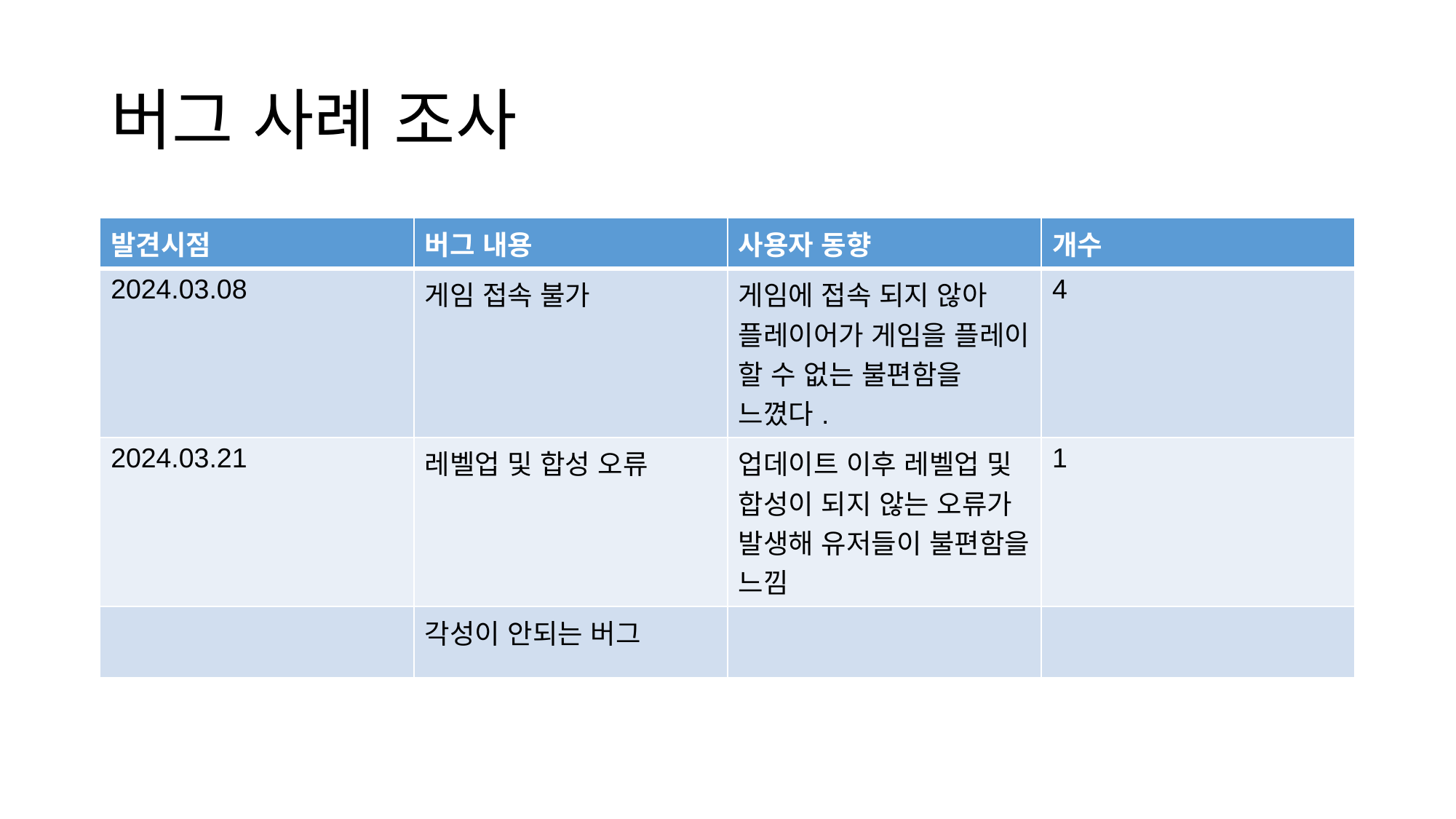

# 버그 사례 조사
| 발견시점 | 버그 내용 | 사용자 동향 | 개수 |
| --- | --- | --- | --- |
| 2024.03.08 | 게임 접속 불가 | 게임에 접속 되지 않아 플레이어가 게임을 플레이 할 수 없는 불편함을 느꼈다. | 4 |
| 2024.03.21 | 레벨업 및 합성 오류 | 업데이트 이후 레벨업 및 합성이 되지 않는 오류가 발생해 유저들이 불편함을 느낌 | 1 |
|  | 각성이 안되는 버그 |  |  |